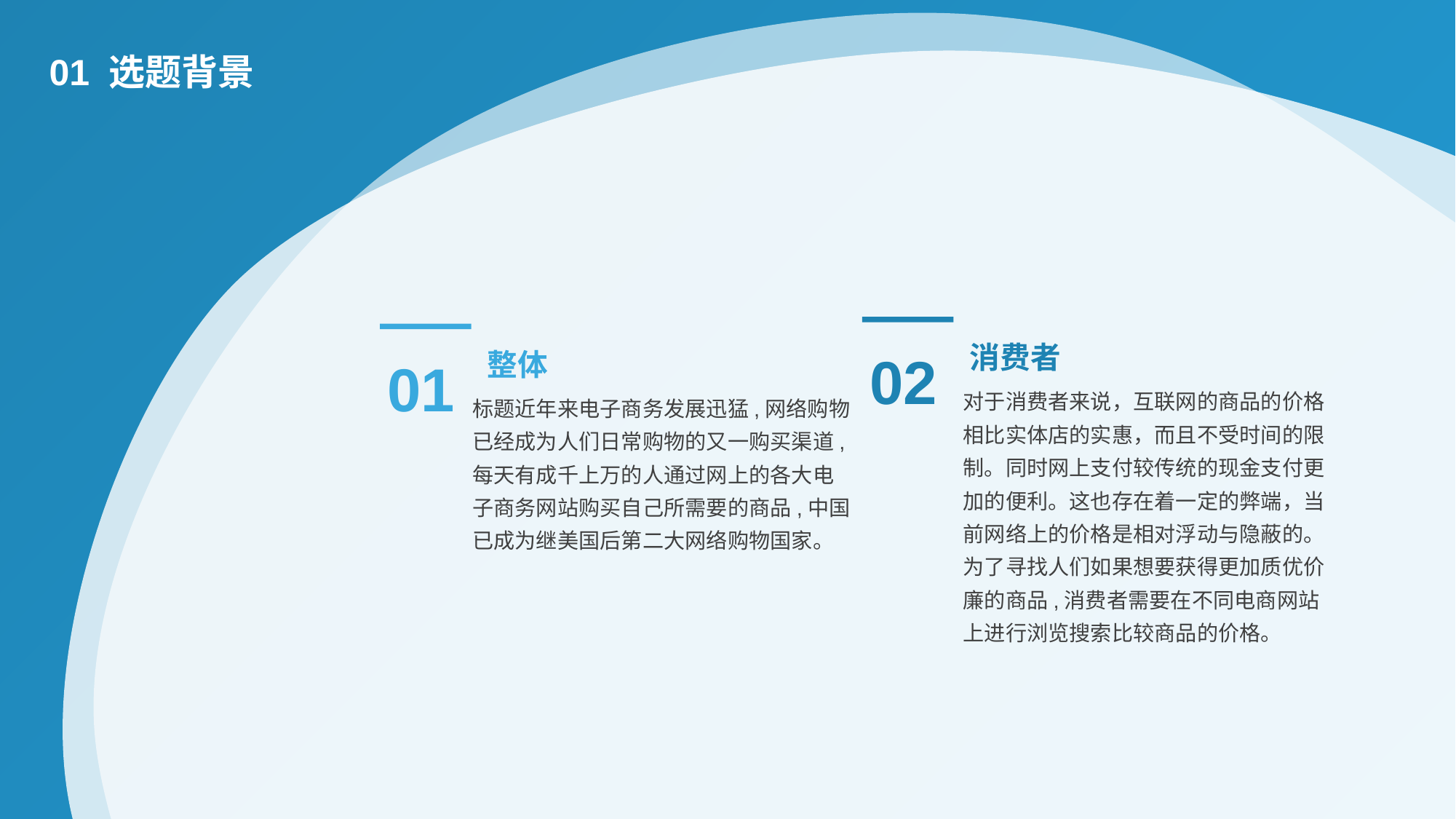

01 选题背景
02

消费者
01

整体
对于消费者来说，互联网的商品的价格相比实体店的实惠，而且不受时间的限制。同时网上支付较传统的现金支付更加的便利。这也存在着一定的弊端，当前网络上的价格是相对浮动与隐蔽的。
为了寻找人们如果想要获得更加质优价廉的商品,消费者需要在不同电商网站上进行浏览搜索比较商品的价格。
标题近年来电子商务发展迅猛,网络购物已经成为人们日常购物的又一购买渠道,每天有成千上万的人通过网上的各大电子商务网站购买自己所需要的商品,中国已成为继美国后第二大网络购物国家。